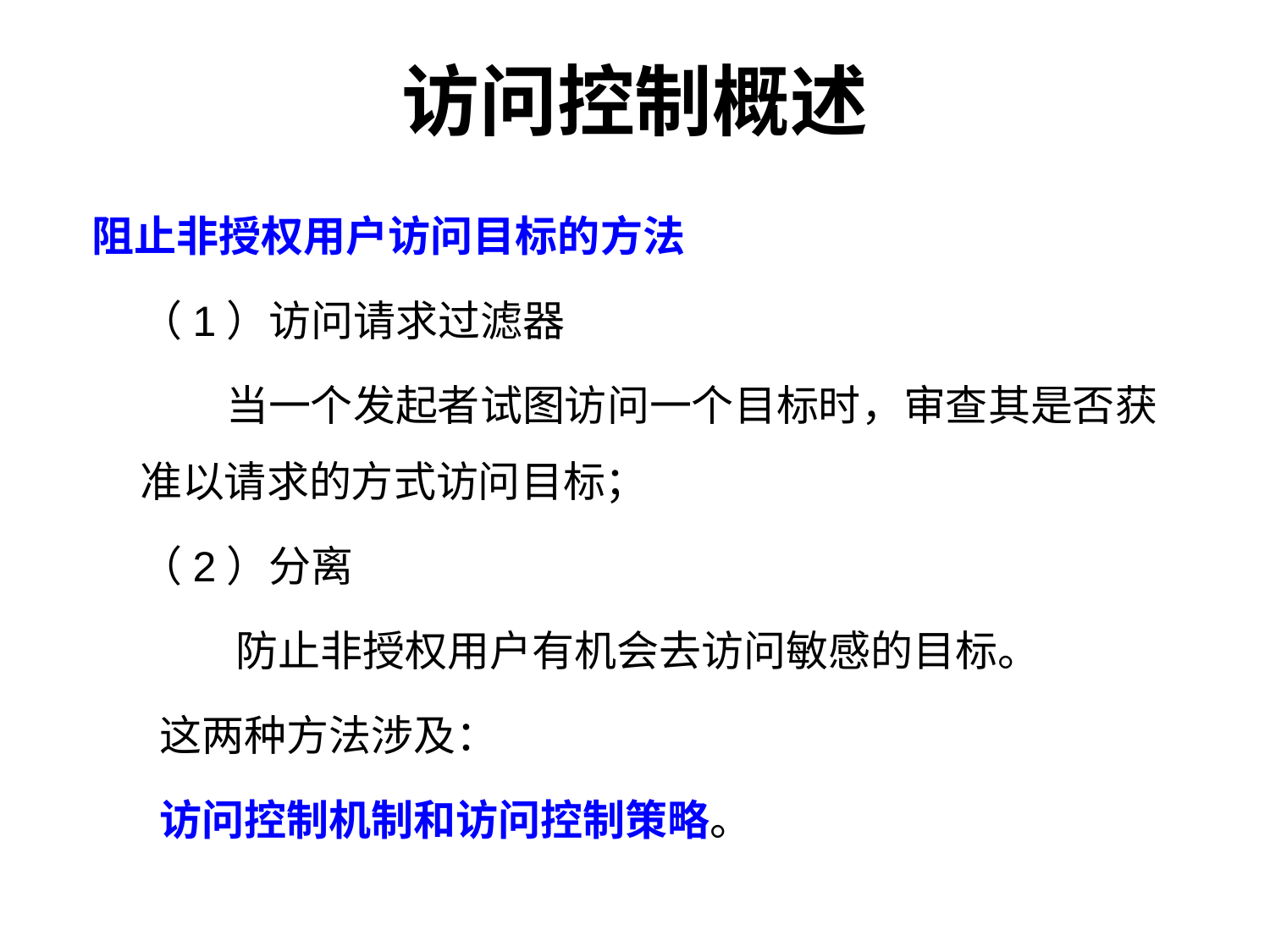

# 访问控制概述
阻止非授权用户访问目标的方法
    （1）访问请求过滤器
             当一个发起者试图访问一个目标时，审查其是否获准以请求的方式访问目标；
    （2）分离
              防止非授权用户有机会去访问敏感的目标。
      这两种方法涉及：
      访问控制机制和访问控制策略。